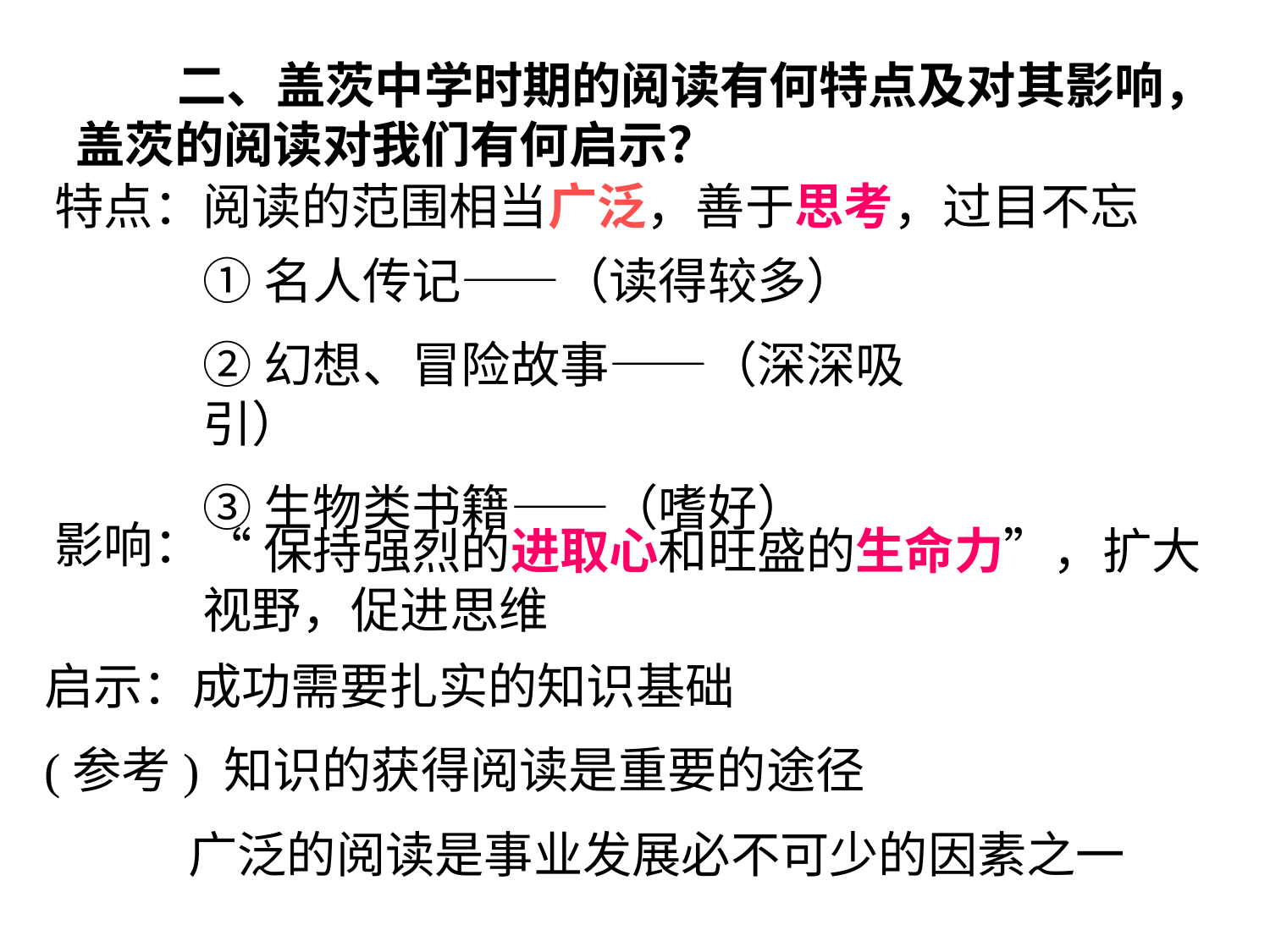

二、盖茨中学时期的阅读有何特点及对其影响，盖茨的阅读对我们有何启示？
特点：阅读的范围相当广泛，善于思考，过目不忘
①名人传记——（读得较多）
②幻想、冒险故事——（深深吸引）
③生物类书籍——（嗜好）
影响：
“保持强烈的进取心和旺盛的生命力”，扩大视野，促进思维
启示：成功需要扎实的知识基础
(参考) 知识的获得阅读是重要的途径
            广泛的阅读是事业发展必不可少的因素之一